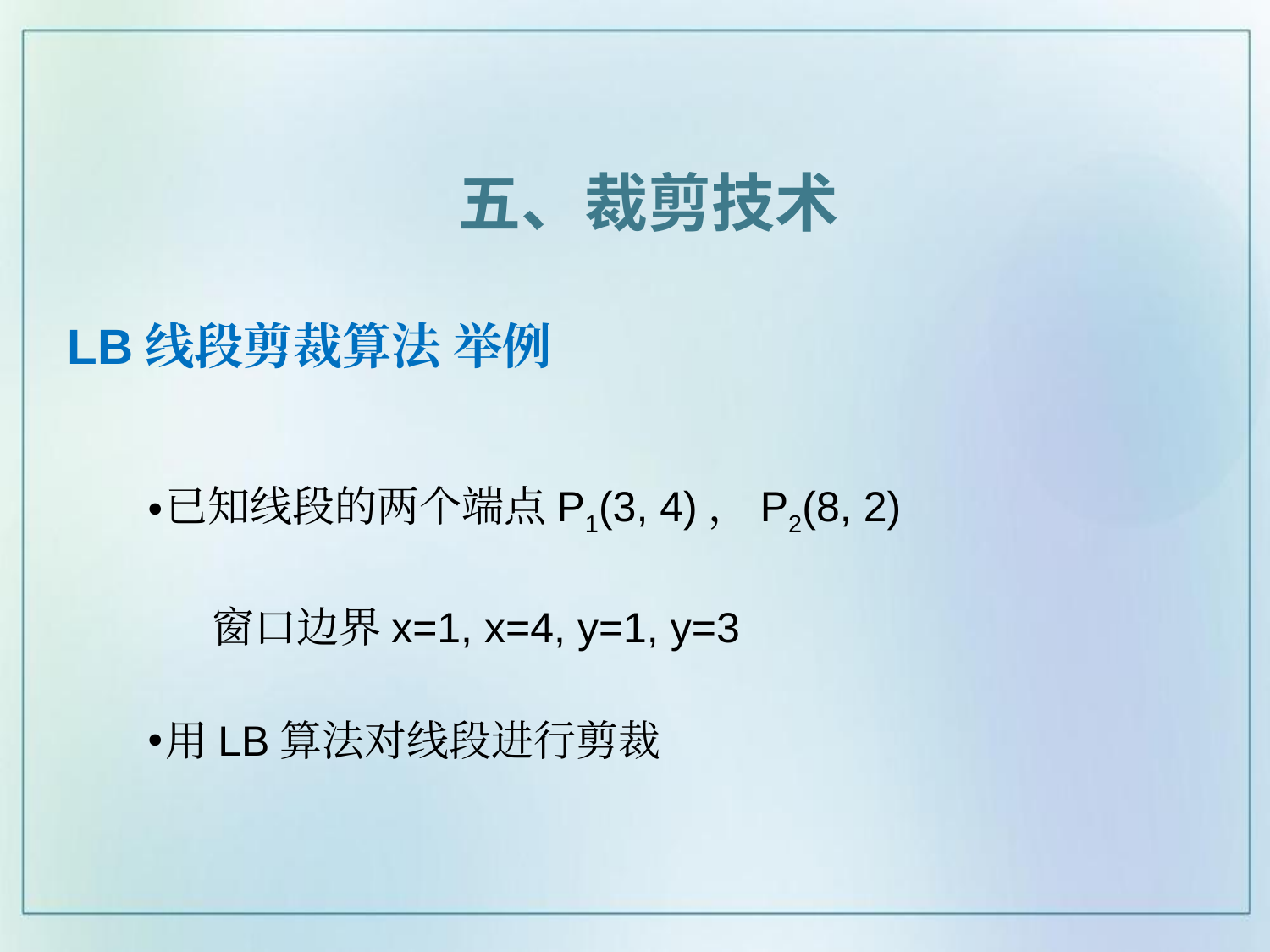

五、裁剪技术
# LB线段剪裁算法 举例
已知线段的两个端点P1(3, 4)，P2(8, 2)
     窗口边界x=1, x=4, y=1, y=3
用LB算法对线段进行剪裁